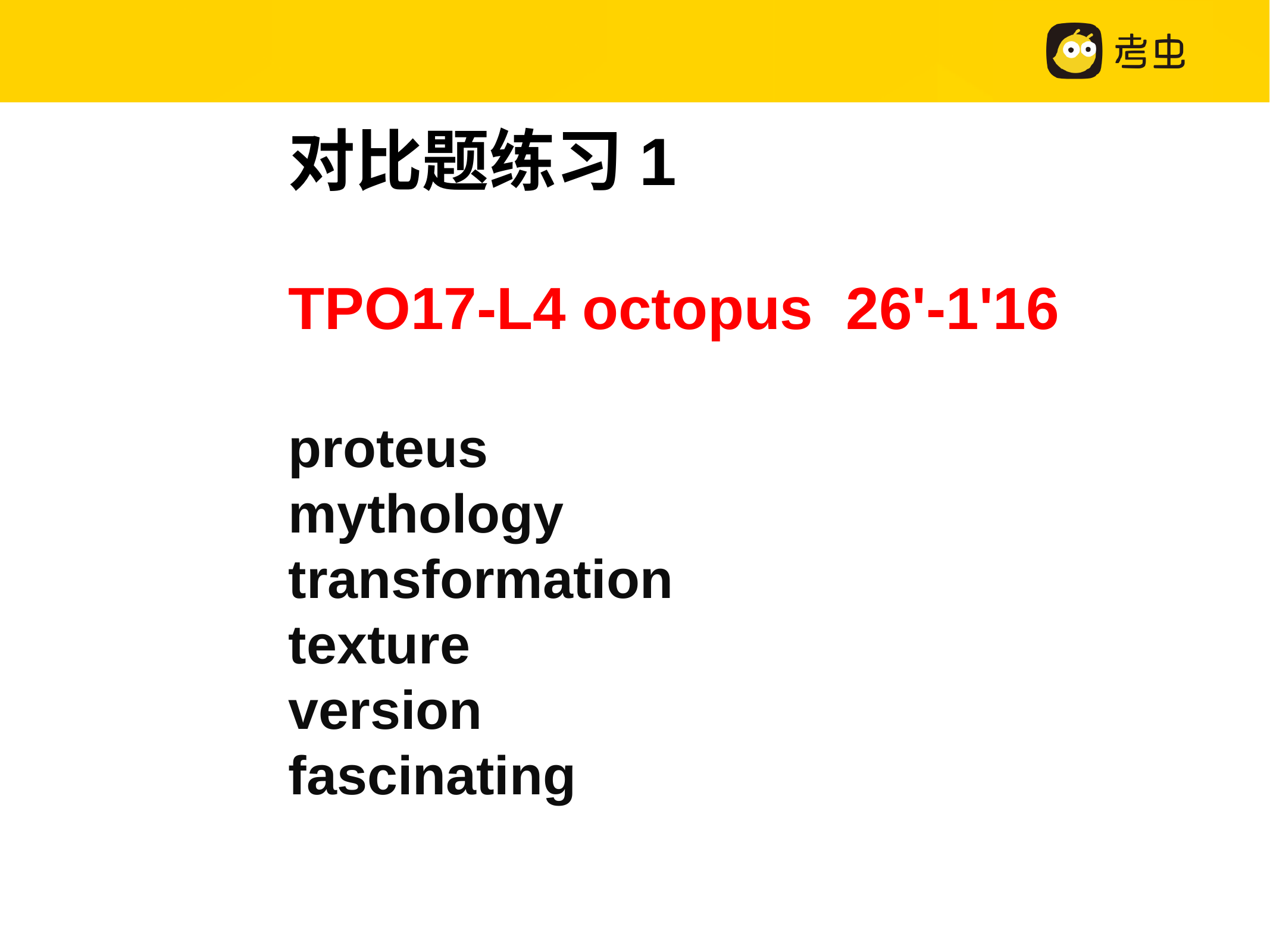

对比题练习1

TPO17-L4 octopus  26'-1'16

proteus
mythology
transformation
texture
version
fascinating